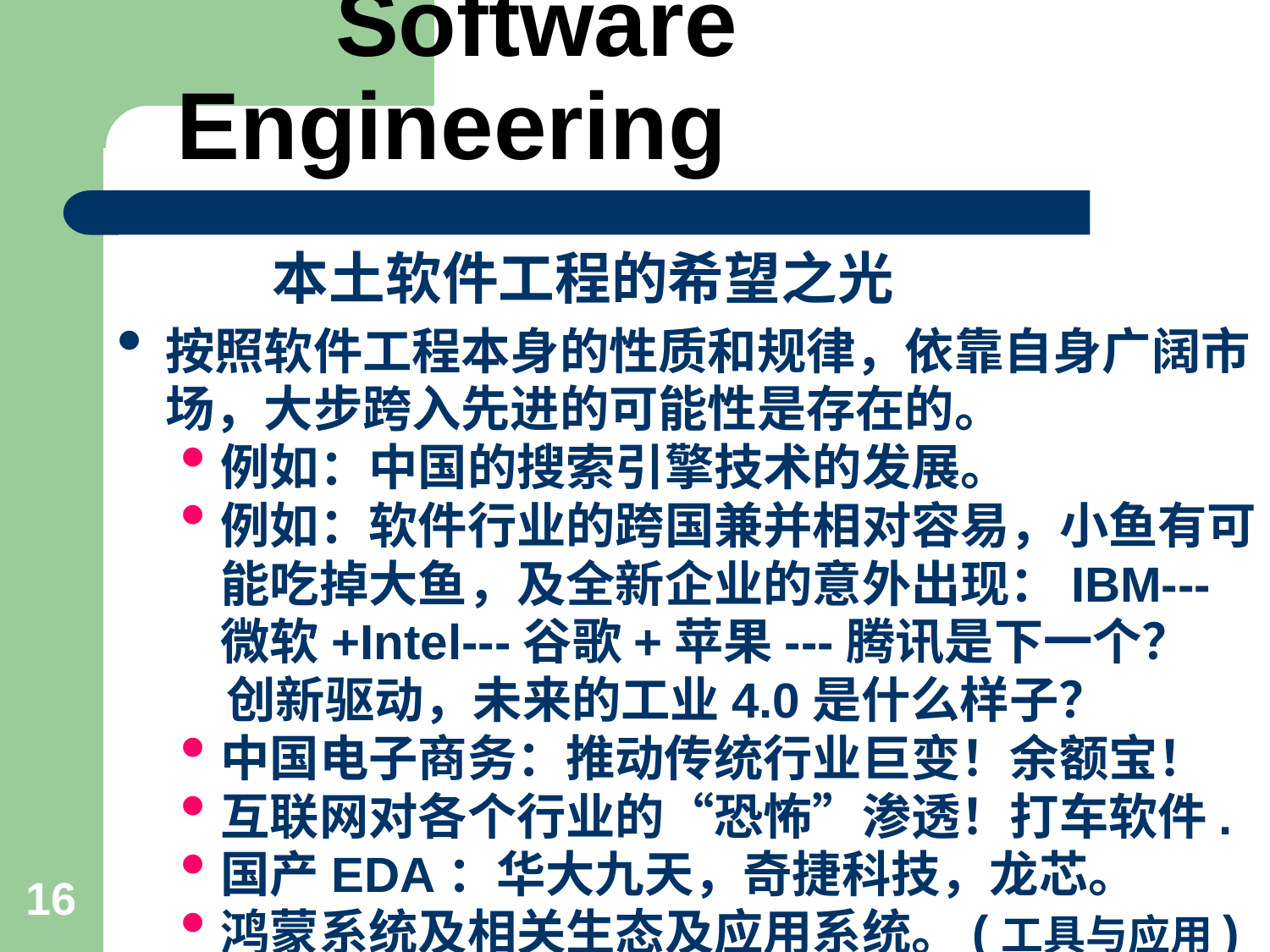

# Software   Engineering
             本土软件工程的希望之光
按照软件工程本身的性质和规律，依靠自身广阔市场，大步跨入先进的可能性是存在的。
例如：中国的搜索引擎技术的发展。
例如：软件行业的跨国兼并相对容易，小鱼有可能吃掉大鱼，及全新企业的意外出现：IBM---微软+Intel---谷歌+苹果---腾讯是下一个？
   创新驱动，未来的工业4.0是什么样子？
中国电子商务：推动传统行业巨变！余额宝！
互联网对各个行业的“恐怖”渗透！打车软件.
国产EDA：华大九天，奇捷科技，龙芯。
鸿蒙系统及相关生态及应用系统。(工具与应用)
16